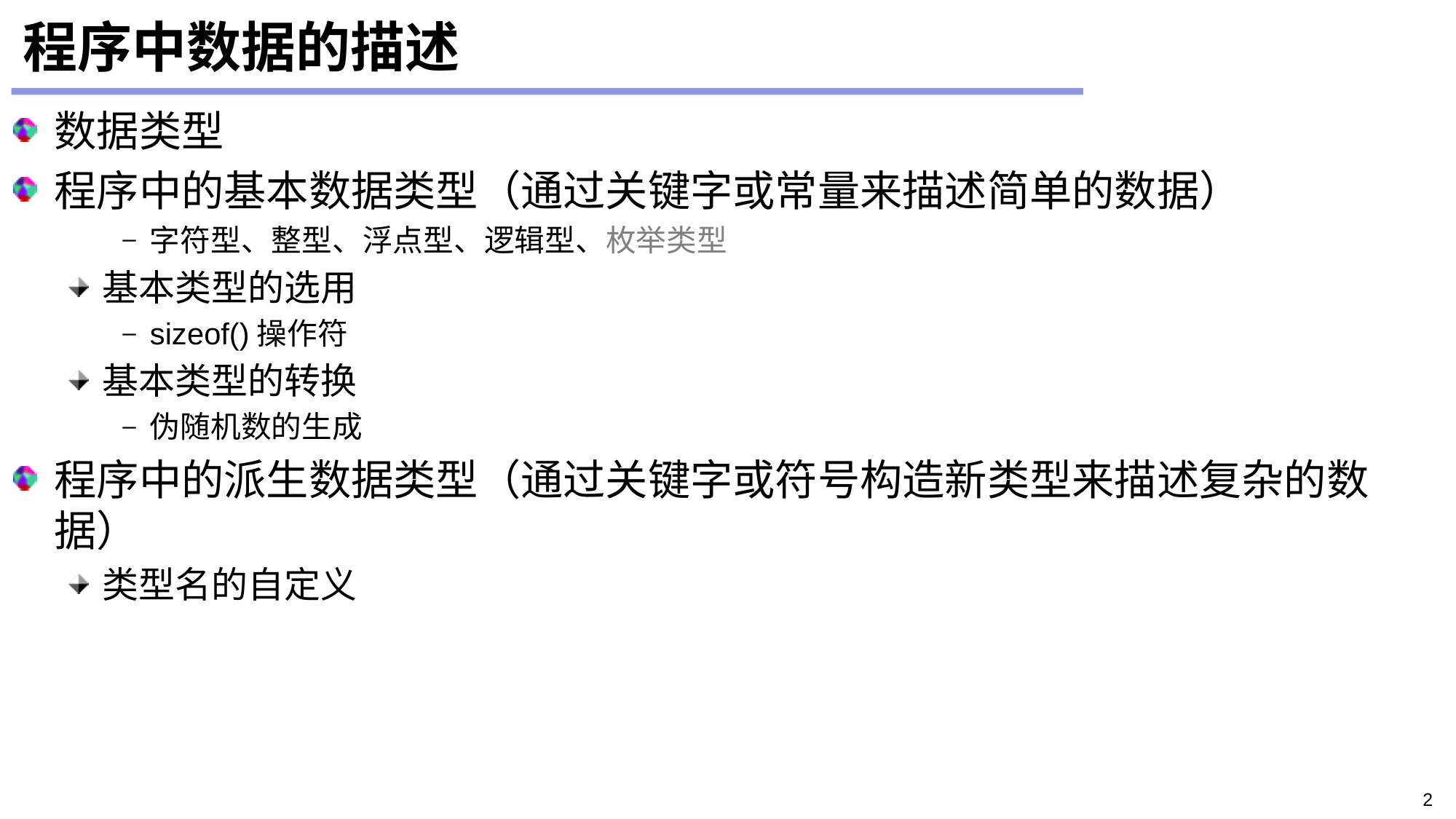

# 程序中数据的描述
数据类型
程序中的基本数据类型（通过关键字或常量来描述简单的数据）
字符型、整型、浮点型、逻辑型、枚举类型
基本类型的选用
sizeof()操作符
基本类型的转换
伪随机数的生成
程序中的派生数据类型（通过关键字或符号构造新类型来描述复杂的数据）
类型名的自定义

2